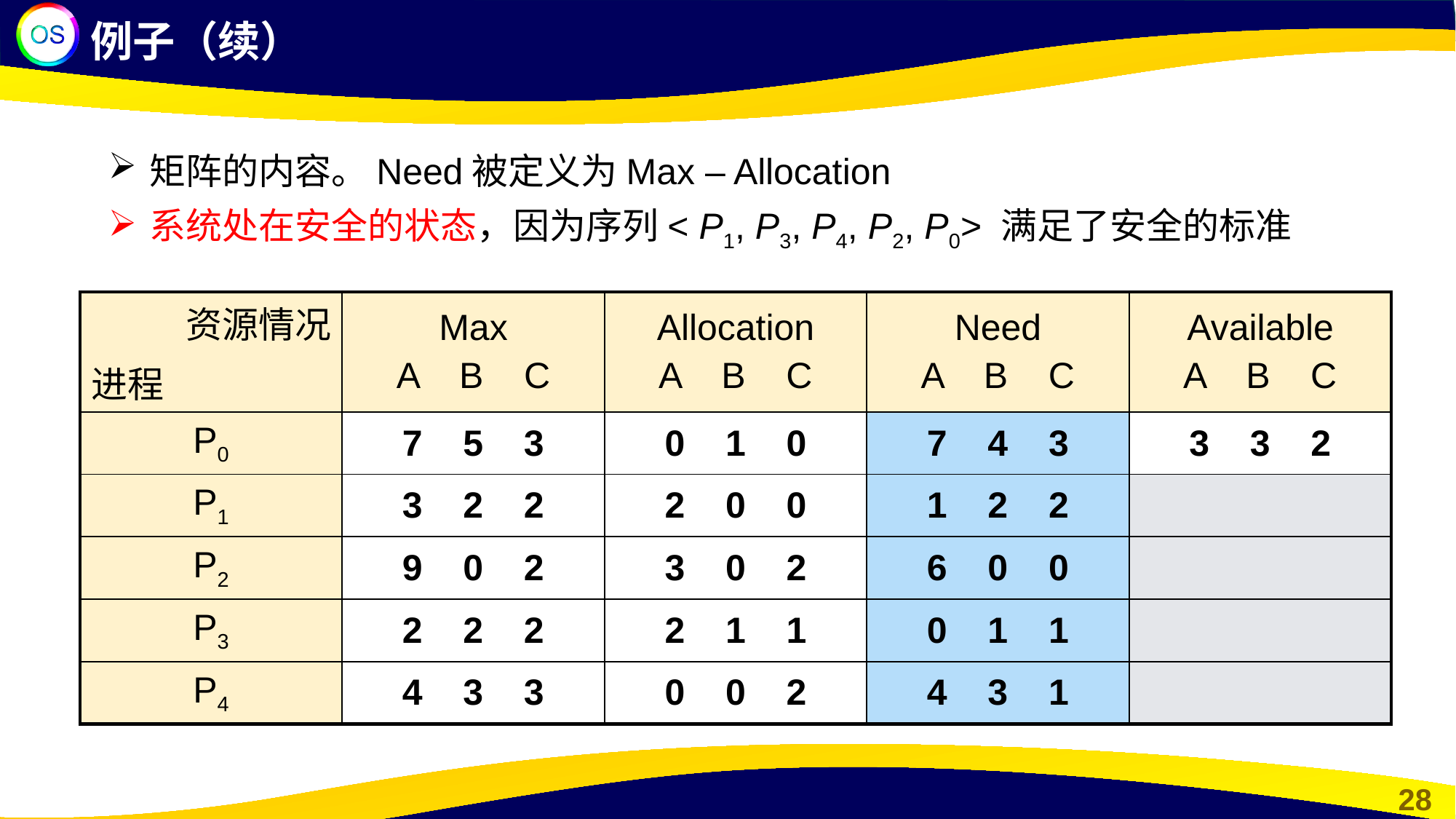

例子（续）
矩阵的内容。Need被定义为Max – Allocation
系统处在安全的状态，因为序列< P1, P3, P4, P2, P0> 满足了安全的标准
| 资源情况 进程 | Max A B C | Allocation A B C | Need A B C | Available A B C |
| --- | --- | --- | --- | --- |
| P0 | 7 5 3 | 0 1 0 | 7 4 3 | 3 3 2 |
| P1 | 3 2 2 | 2 0 0 | 1 2 2 |  |
| P2 | 9 0 2 | 3 0 2 | 6 0 0 |  |
| P3 | 2 2 2 | 2 1 1 | 0 1 1 |  |
| P4 | 4 3 3 | 0 0 2 | 4 3 1 |  |